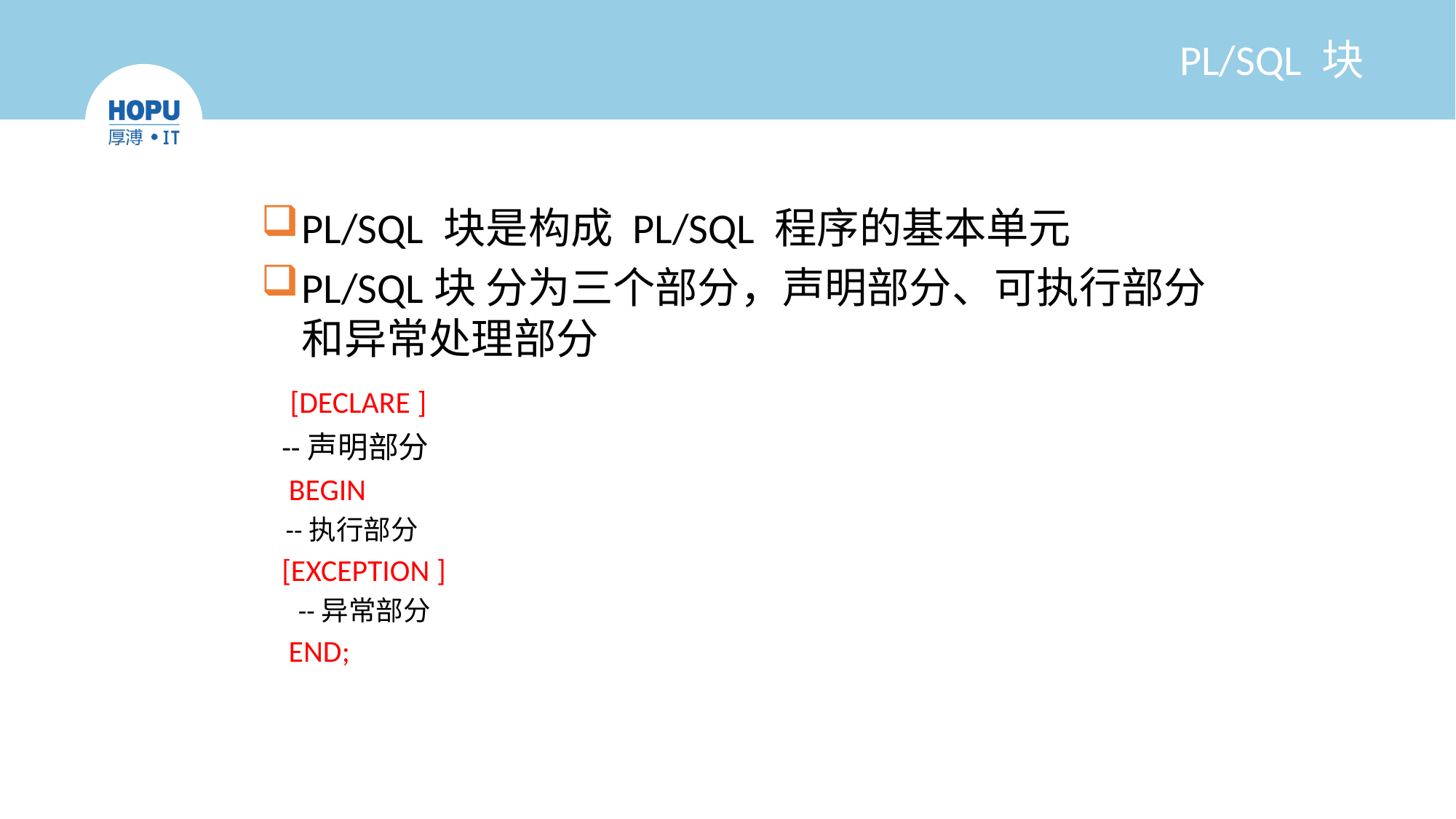

# PL/SQL 块
PL/SQL 块是构成 PL/SQL 程序的基本单元
PL/SQL块 分为三个部分，声明部分、可执行部分和异常处理部分
   [DECLARE ]
   --声明部分
    BEGIN
    --执行部分
   [EXCEPTION ]
      --异常部分
    END;